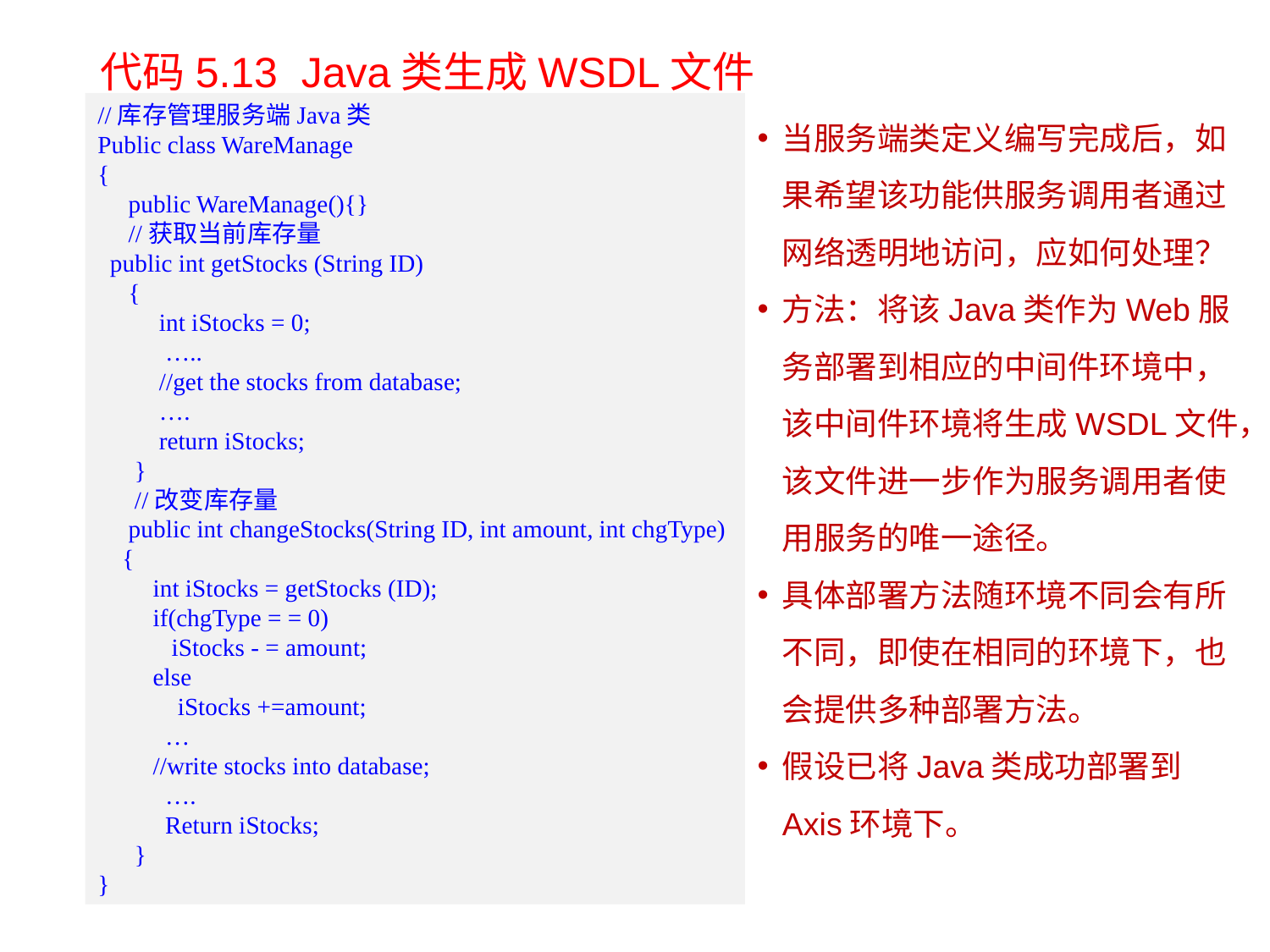

代码5.13  Java类生成WSDL文件
//库存管理服务端Java类
Public class WareManage
{
     public WareManage(){}
     //获取当前库存量
  public int getStocks (String ID)
     {
          int iStocks = 0;
           …..
          //get the stocks from database;
          ….
          return iStocks;
      }
      //改变库存量
     public int changeStocks(String ID, int amount, int chgType)
    {
         int iStocks = getStocks (ID);
         if(chgType = = 0)
            iStocks - = amount;
         else
             iStocks +=amount;
           …
         //write stocks into database;
           ….
           Return iStocks;
      }
}
当服务端类定义编写完成后，如果希望该功能供服务调用者通过网络透明地访问，应如何处理？
方法：将该Java类作为Web服务部署到相应的中间件环境中，该中间件环境将生成WSDL文件，该文件进一步作为服务调用者使用服务的唯一途径。
具体部署方法随环境不同会有所不同，即使在相同的环境下，也会提供多种部署方法。
假设已将Java类成功部署到Axis环境下。
34